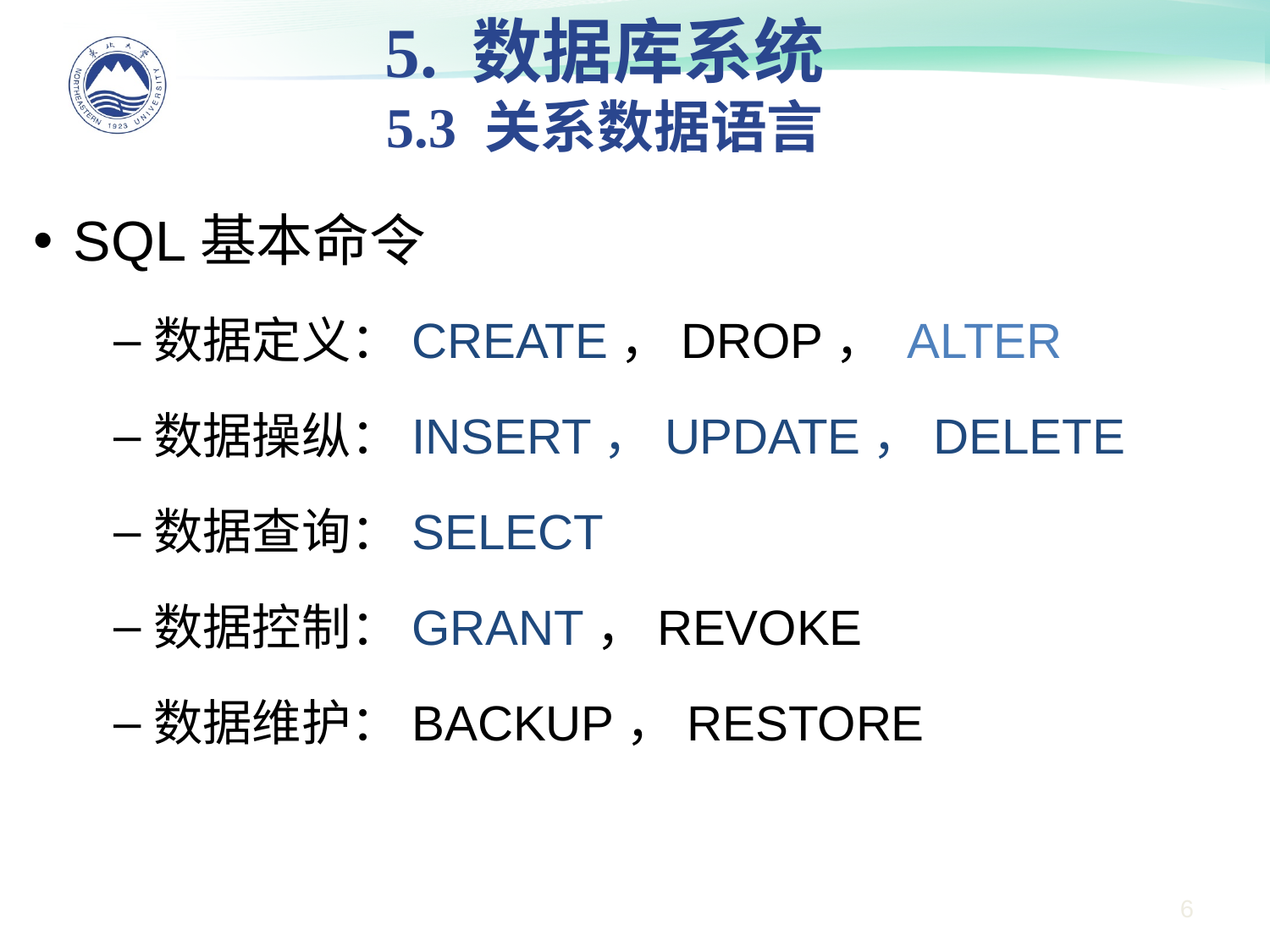

5. 数据库系统
5.3 关系数据语言
SQL基本命令
数据定义：CREATE，DROP， ALTER
数据操纵：INSERT，UPDATE，DELETE
数据查询：SELECT
数据控制：GRANT，REVOKE
数据维护：BACKUP，RESTORE
6